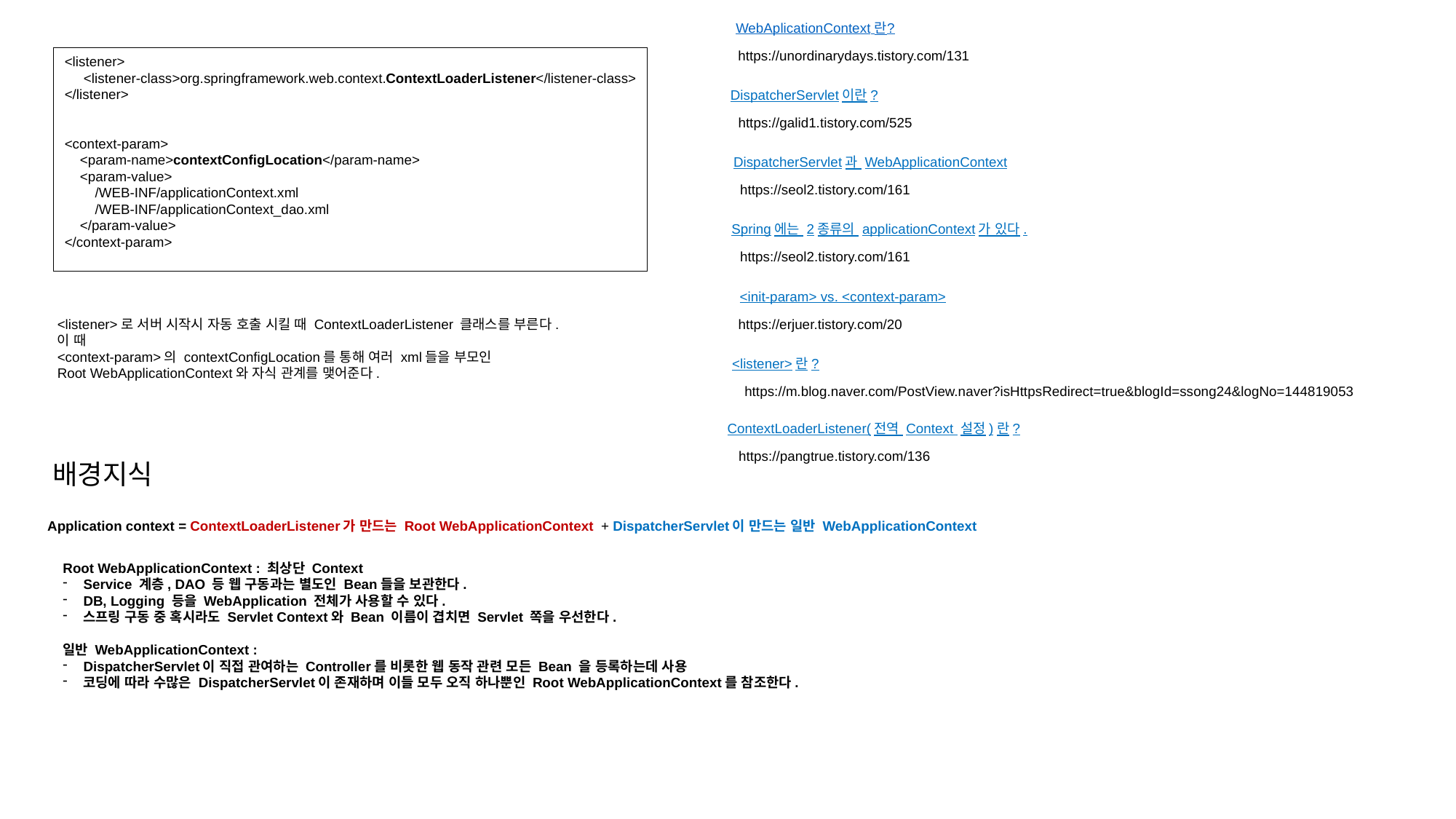

WebAplicationContext 란?
https://unordinarydays.tistory.com/131
<listener>
     <listener-class>org.springframework.web.context.ContextLoaderListener</listener-class>
</listener>

<context-param>
    <param-name>contextConfigLocation</param-name>
    <param-value>
        /WEB-INF/applicationContext.xml
        /WEB-INF/applicationContext_dao.xml
    </param-value>
</context-param>

DispatcherServlet이란?
https://galid1.tistory.com/525
DispatcherServlet과 WebApplicationContext
https://seol2.tistory.com/161
Spring에는 2종류의 applicationContext가 있다.
https://seol2.tistory.com/161
<init-param> vs. <context-param>
https://erjuer.tistory.com/20
<listener>로 서버 시작시 자동 호출 시킬 때 ContextLoaderListener 클래스를 부른다.
이 때
<context-param>의 contextConfigLocation를 통해 여러 xml들을 부모인
Root WebApplicationContext와 자식 관계를 맺어준다.
<listener>란?
https://m.blog.naver.com/PostView.naver?isHttpsRedirect=true&blogId=ssong24&logNo=144819053
ContextLoaderListener(전역 Context 설정)란?
https://pangtrue.tistory.com/136
배경지식
Application context = ContextLoaderListener가 만드는 Root WebApplicationContext  + DispatcherServlet이 만드는 일반 WebApplicationContext
Root WebApplicationContext : 최상단 Context
Service 계층, DAO 등 웹 구동과는 별도인 Bean들을 보관한다.
DB, Logging 등을 WebApplication 전체가 사용할 수 있다.
스프링 구동 중 혹시라도 Servlet Context와 Bean 이름이 겹치면 Servlet 쪽을 우선한다.

일반 WebApplicationContext :
DispatcherServlet이 직접 관여하는 Controller를 비롯한 웹 동작 관련 모든 Bean 을 등록하는데 사용
코딩에 따라 수많은 DispatcherServlet이 존재하며 이들 모두 오직 하나뿐인 Root WebApplicationContext를 참조한다.